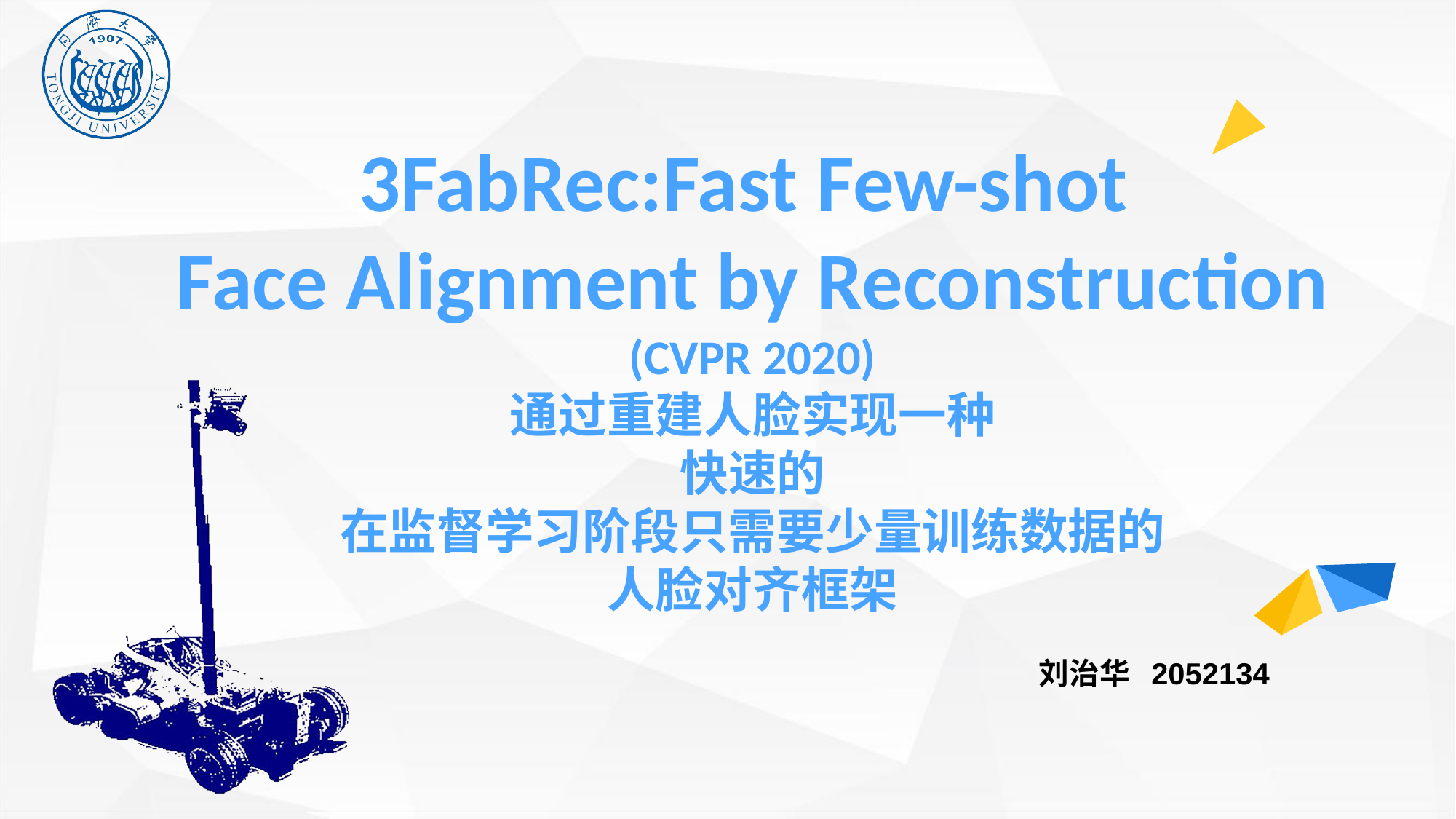

3FabRec:Fast Few-shot
Face Alignment by Reconstruction
(CVPR 2020)
通过重建人脸实现一种
快速的
在监督学习阶段只需要少量训练数据的
人脸对齐框架

刘治华  2052134